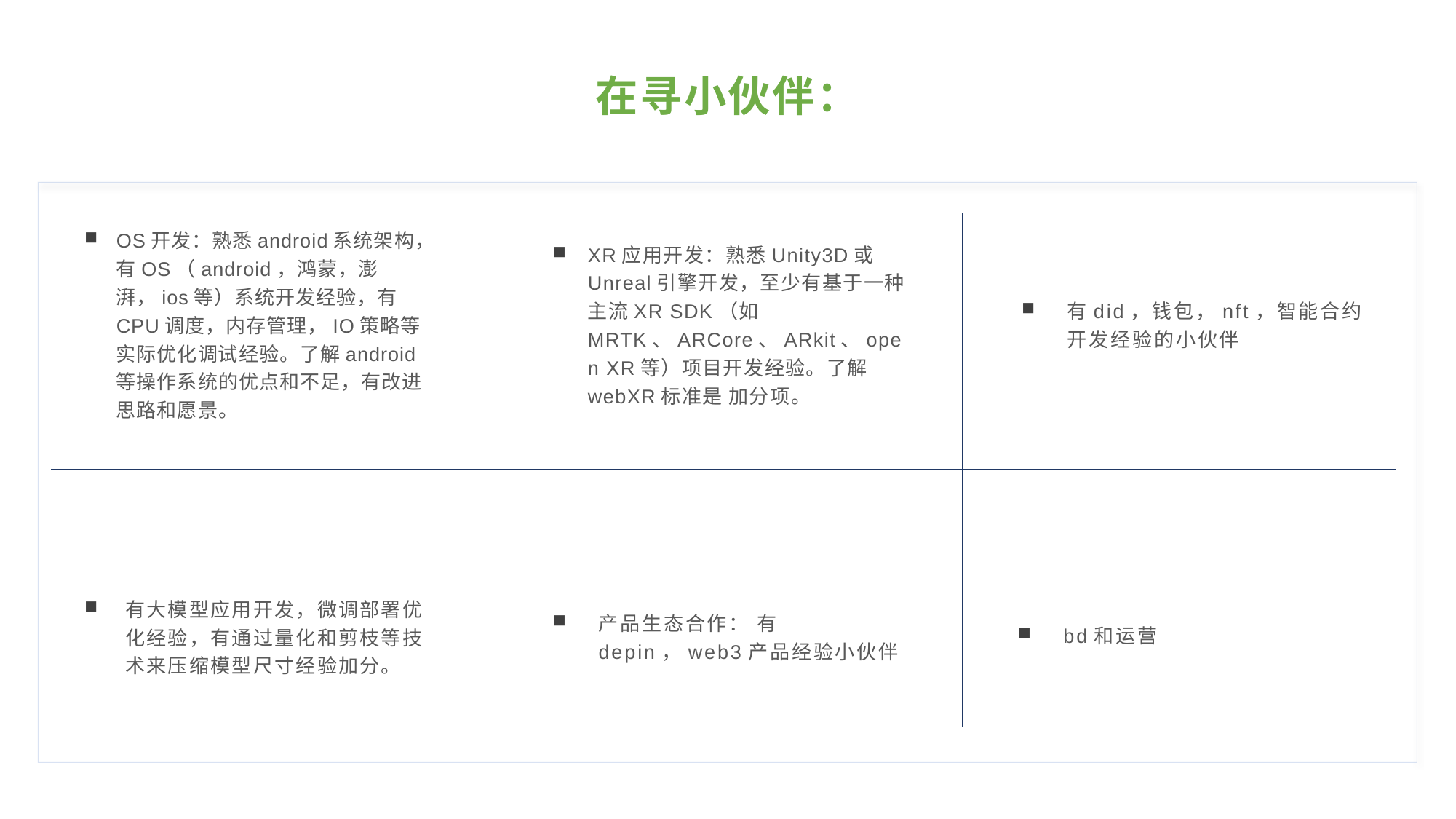

在寻小伙伴：

OS开发：熟悉android系统架构，有OS（android，鸿蒙，澎湃，ios等）系统开发经验，有CPU调度，内存管理，IO策略等实际优化调试经验。了解android等操作系统的优点和不足，有改进思路和愿景。
XR应用开发：熟悉Unity3D或Unreal引擎开发，至少有基于一种主流XR SDK（如MRTK、ARCore、ARkit、open XR等）项目开发经验。了解webXR标准是 加分项。
有did，钱包，nft，智能合约开发经验的小伙伴
有大模型应用开发，微调部署优化经验，有通过量化和剪枝等技术来压缩模型尺寸经验加分。
产品生态合作： 有depin，web3产品经验小伙伴
bd和运营